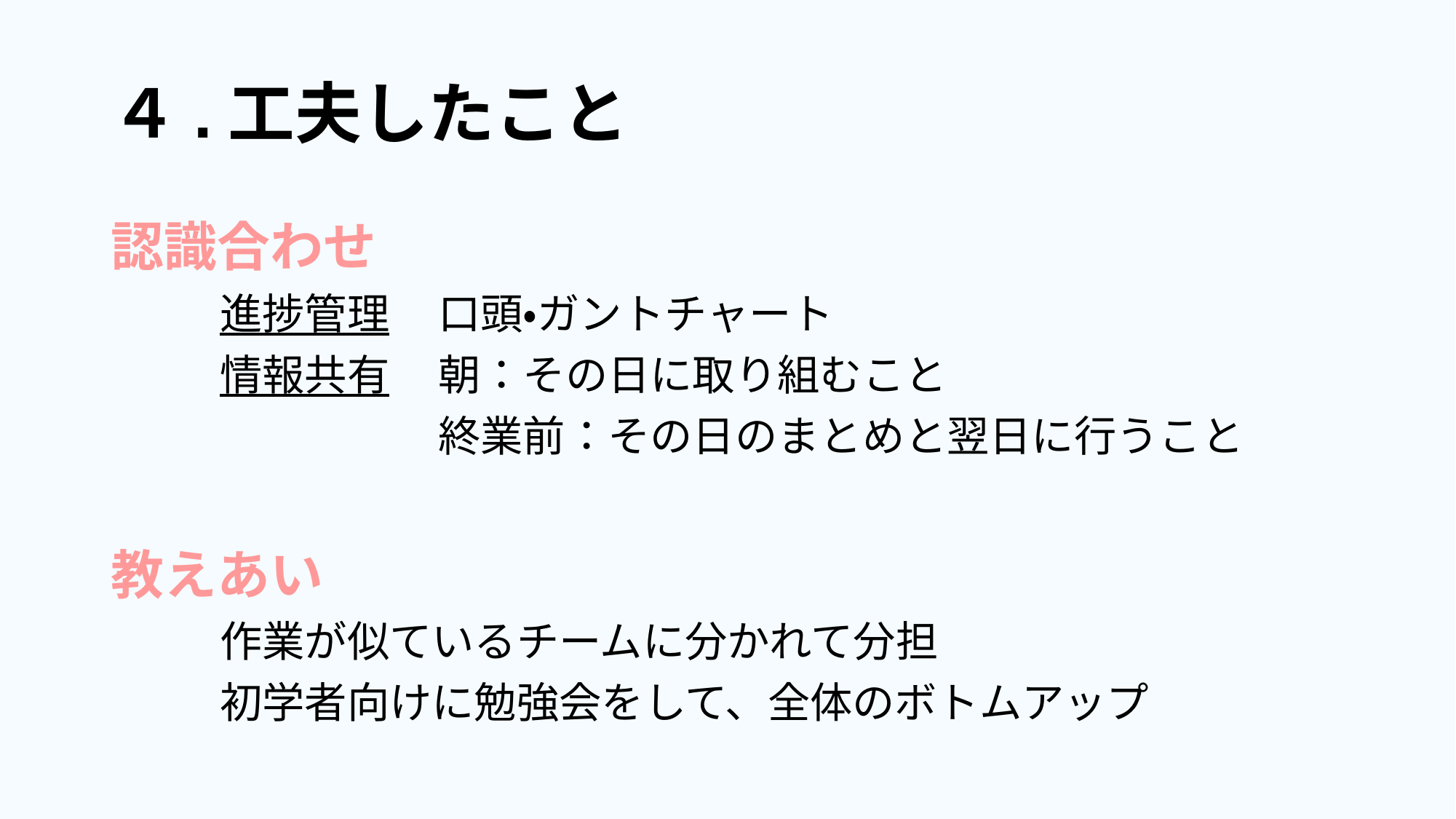

# ４.工夫したこと
認識合わせ
	進捗管理	口頭・ガントチャート
	情報共有	朝：その日に取り組むこと
			終業前：その日のまとめと翌日に行うこと

教えあい
	作業が似ているチームに分かれて分担
	初学者向けに勉強会をして、全体のボトムアップ